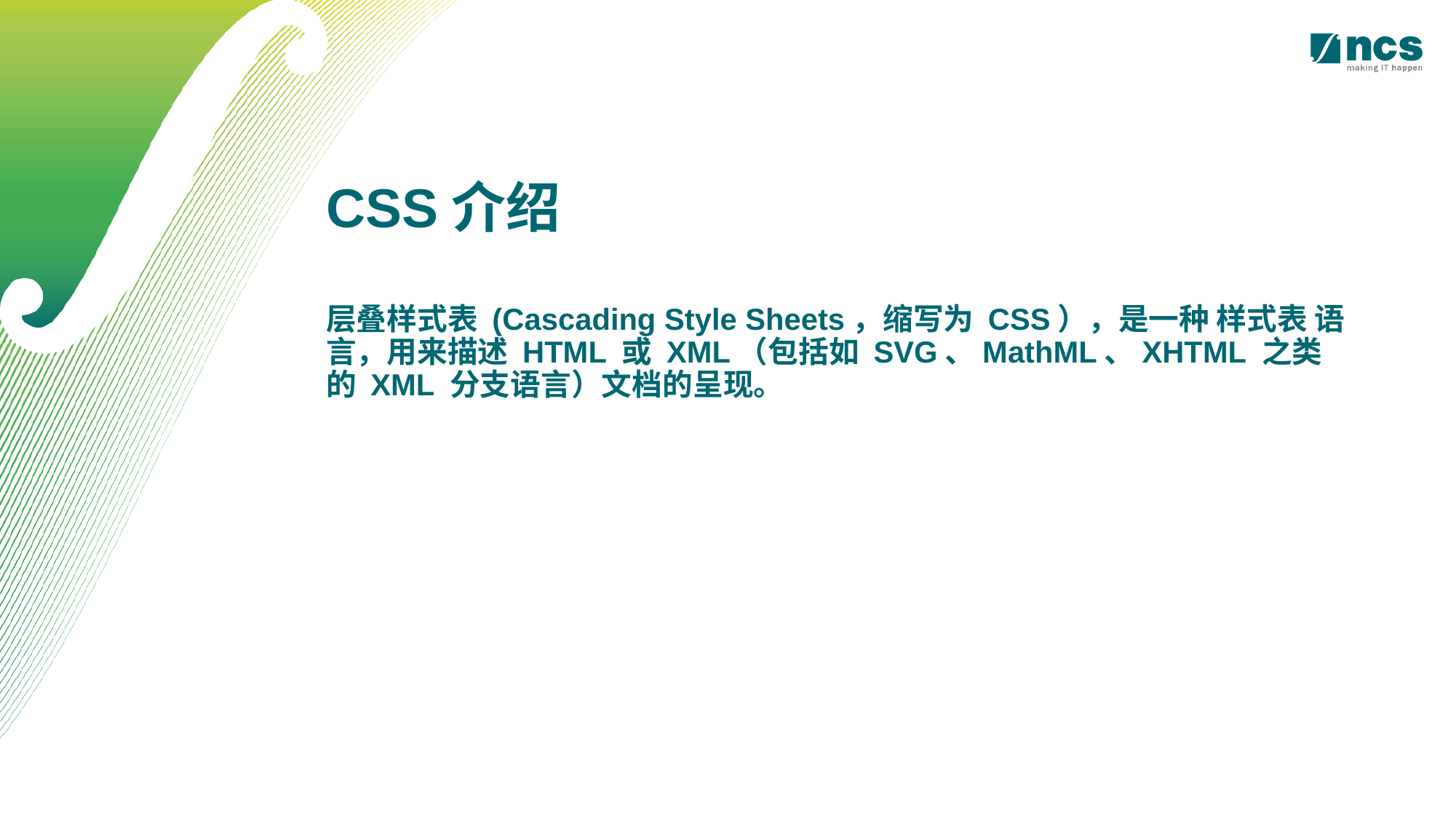

CSS介绍
层叠样式表 (Cascading Style Sheets，缩写为 CSS），是一种 样式表 语言，用来描述 HTML 或 XML（包括如 SVG、MathML、XHTML 之类的 XML 分支语言）文档的呈现。